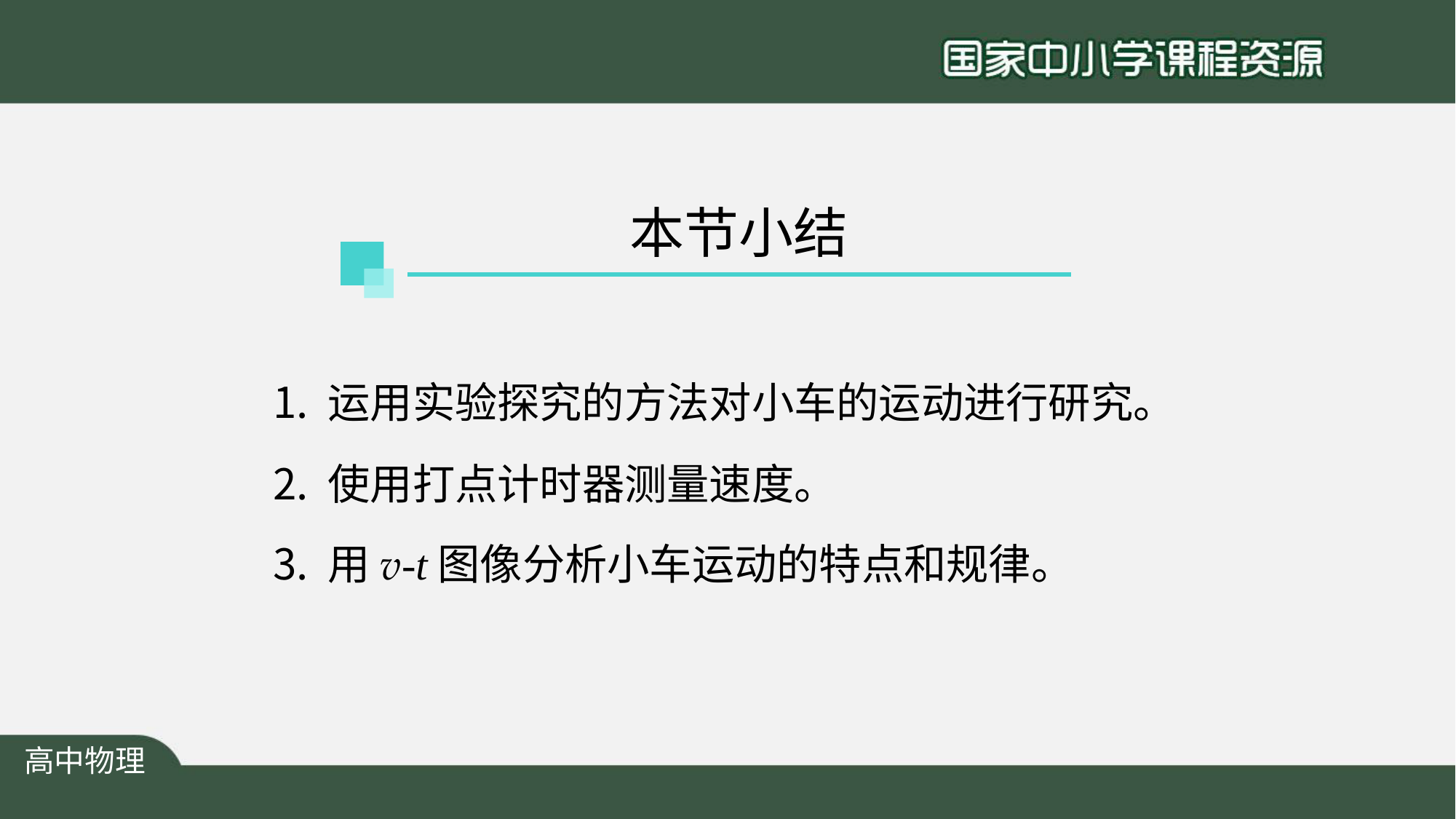

# 本节小结

运用实验探究的方法对小车的运动进行研究。
使用打点计时器测量速度。
用v-t图像分析小车运动的特点和规律。
高中物理